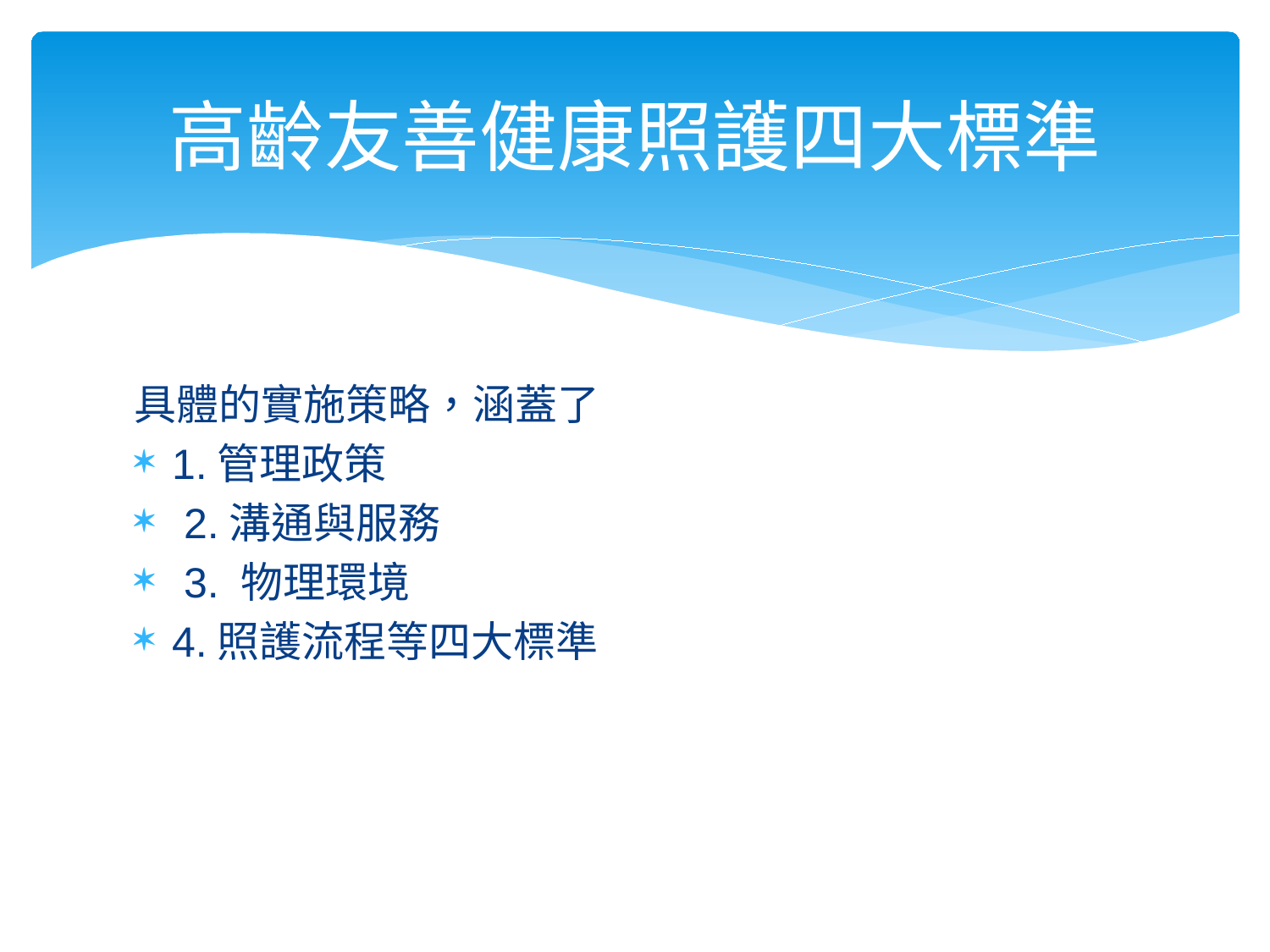

# 高齡友善健康照護四大標準
具體的實施策略，涵蓋了
1.管理政策
 2.溝通與服務
 3. 物理環境
4.照護流程等四大標準